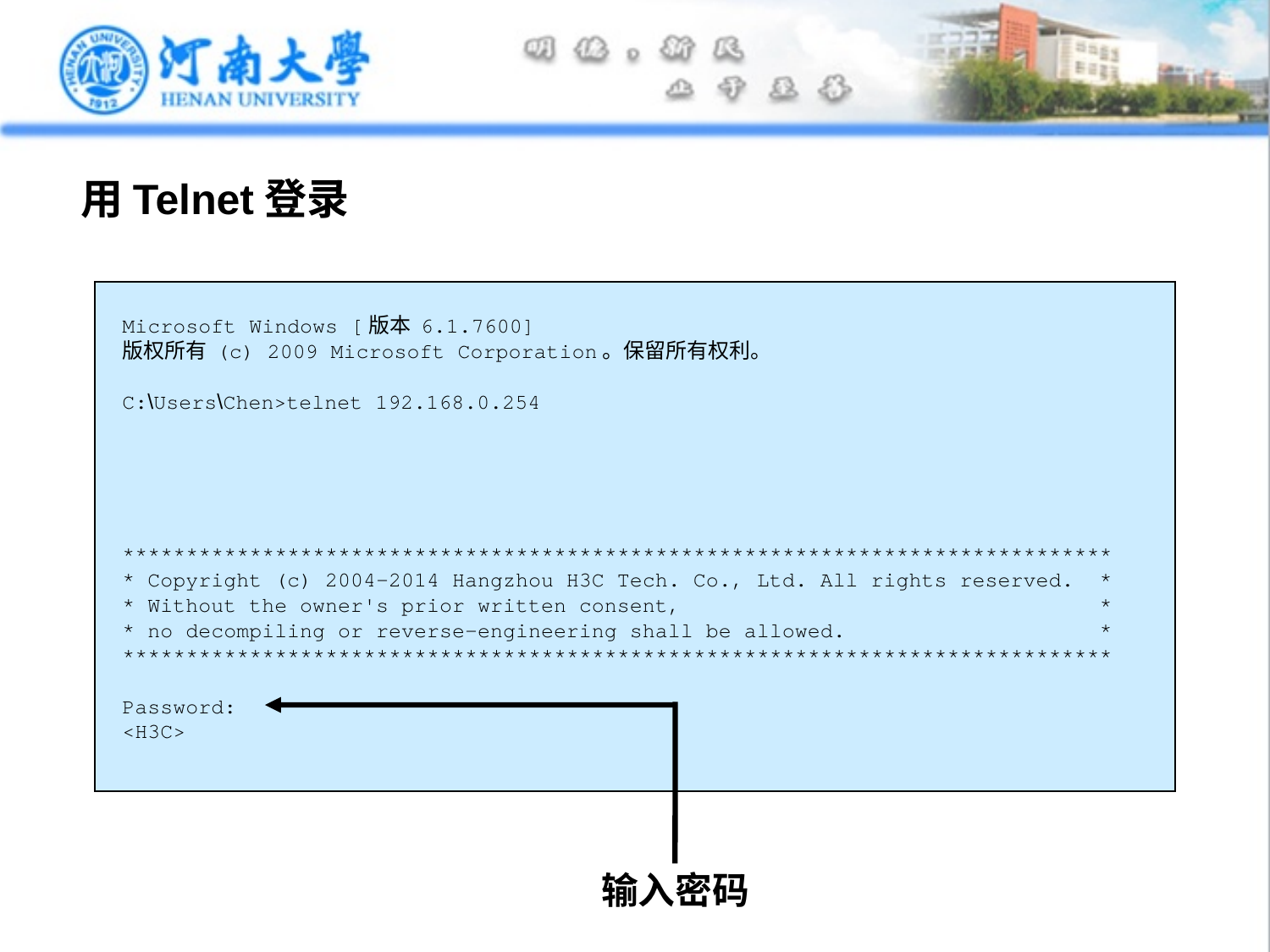

# 用Telnet登录

Microsoft Windows [版本 6.1.7600]
版权所有 (c) 2009 Microsoft Corporation。保留所有权利。

C:\Users\Chen>telnet 192.168.0.254

******************************************************************************
* Copyright (c) 2004-2014 Hangzhou H3C Tech. Co., Ltd. All rights reserved.  *
* Without the owner's prior written consent,                                 *
* no decompiling or reverse-engineering shall be allowed.                    *
******************************************************************************

Password:
<H3C>

输入密码